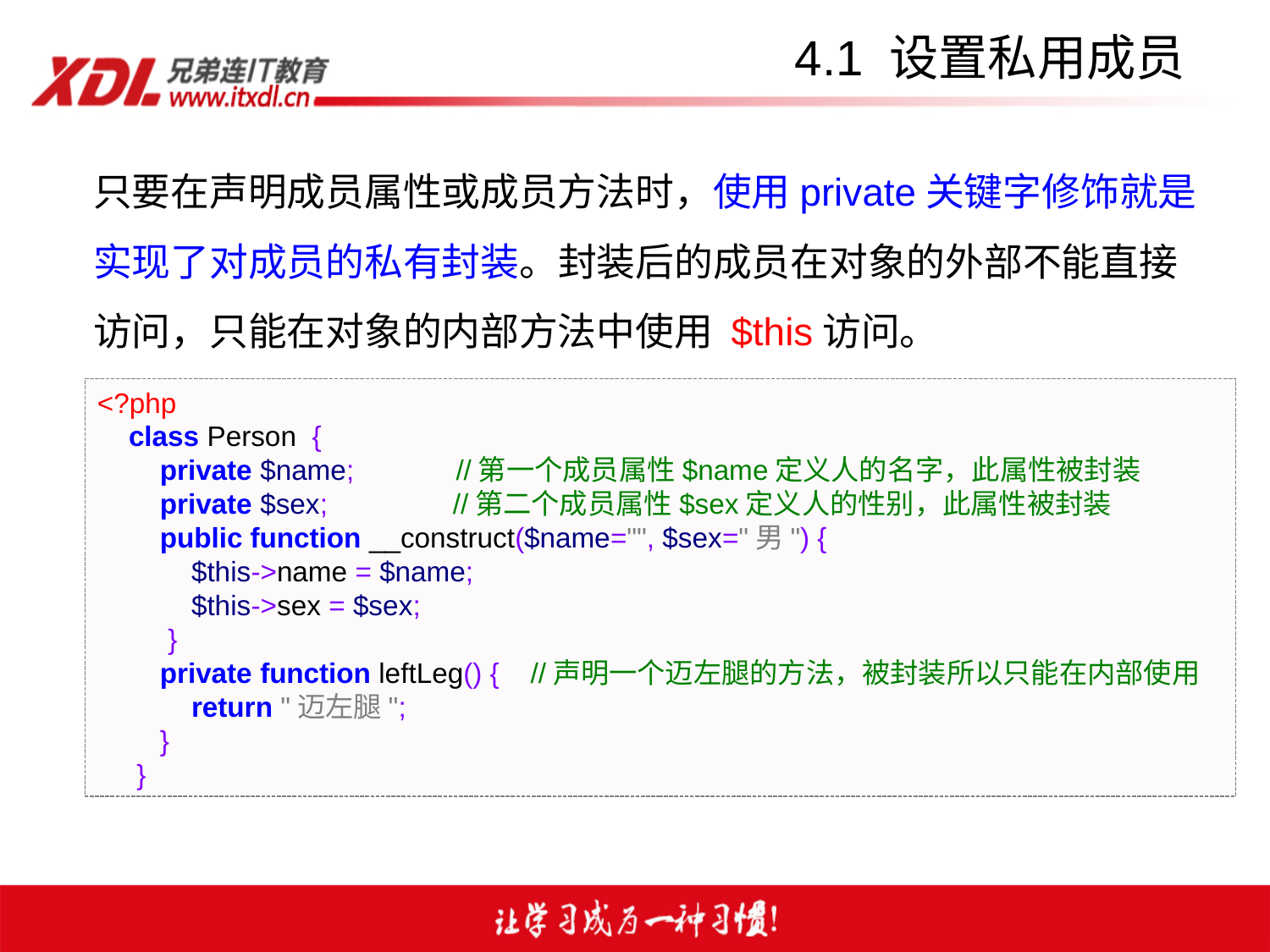

# 4.1 设置私用成员
只要在声明成员属性或成员方法时，使用private关键字修饰就是实现了对成员的私有封装。封装后的成员在对象的外部不能直接访问，只能在对象的内部方法中使用 $this访问。
<?php
    class Person  {
        private $name;             //第一个成员属性$name定义人的名字，此属性被封装
        private $sex;                //第二个成员属性$sex定义人的性别，此属性被封装
        public function __construct($name="", $sex="男") {
            $this->name = $name;
            $this->sex = $sex;
         }
        private function leftLeg() {    //声明一个迈左腿的方法，被封装所以只能在内部使用
            return "迈左腿";
        }
     }